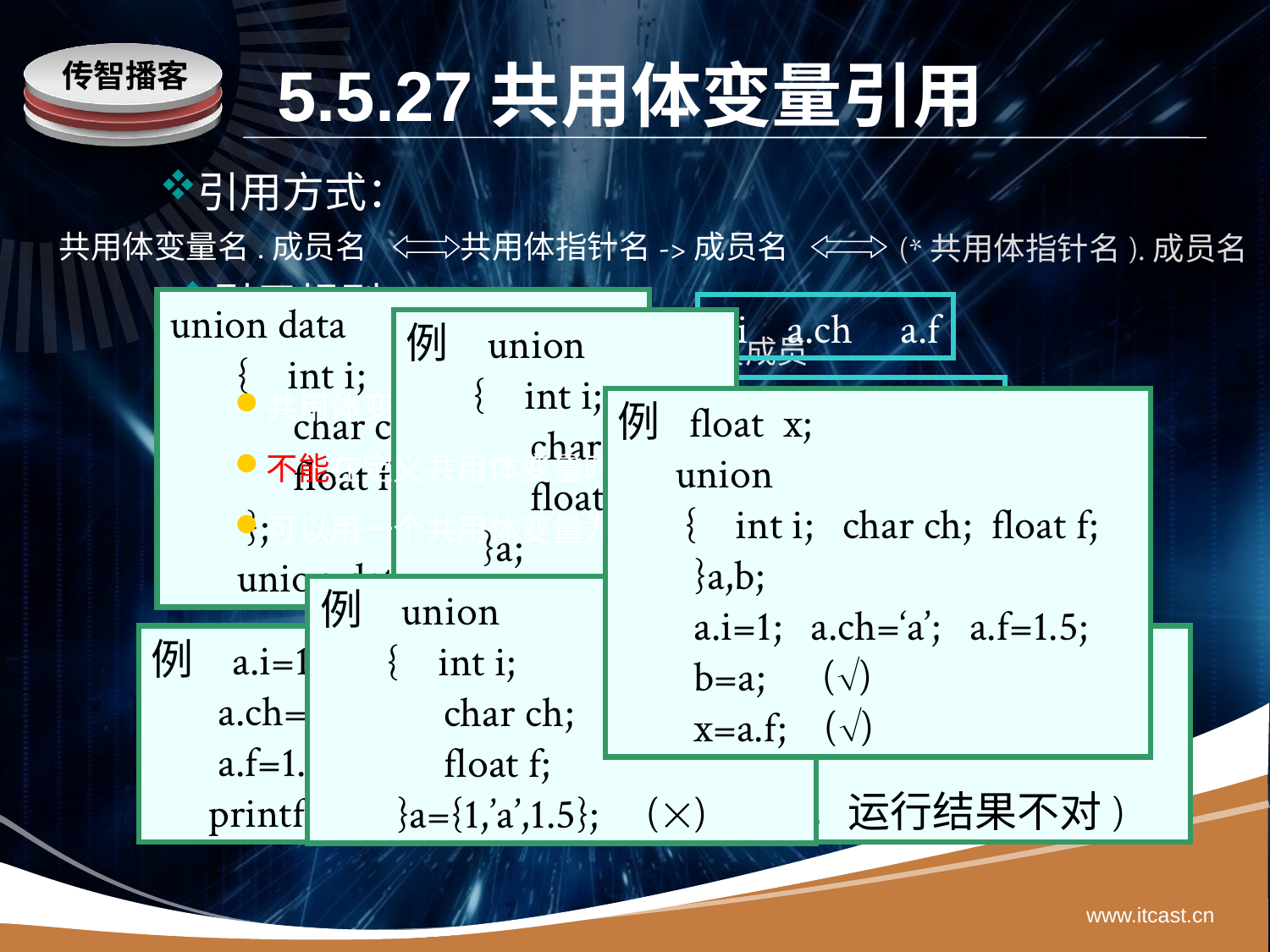

# 5.5.27共用体变量引用
引用方式：
共用体变量名.成员名
共用体指针名->成员名
(*共用体指针名).成员名

引用规则
不能引用共用体变量，只能引用其成员
union data
       {    int i;
             char ch;
             float f;
        };
       union data a,b,c,*p,d[3];
a.i    a.ch     a.f
p->i   p->ch  p->f
(*p).i   (*p).ch  (*p).f
d[0].i    d[0].ch     d[0].f
例   union
       {    int i;
             char ch;
             float f;
        }a;
        a=1;           (×)
共用体变量中起作用的成员是最后一次存放的成员
例  float  x;
      union
       {    int i;   char ch;  float f;
        }a,b;
        a.i=1;   a.ch=‘a’;   a.f=1.5;
        b=a;      (√)
        x=a.f;    (√)
不能在定义共用体变量时初始化
可以用一个共用体变量为另一个变量赋值
例   union
       {    int i;
             char ch;
             float f;
        }a={1,’a’,1.5};     (×)
例   a.i=1;
       a.ch=‘a’;
       a.f=1.5;
      printf(“%d”,a.i);            (×编译通过，运行结果不对)
www.itcast.cn